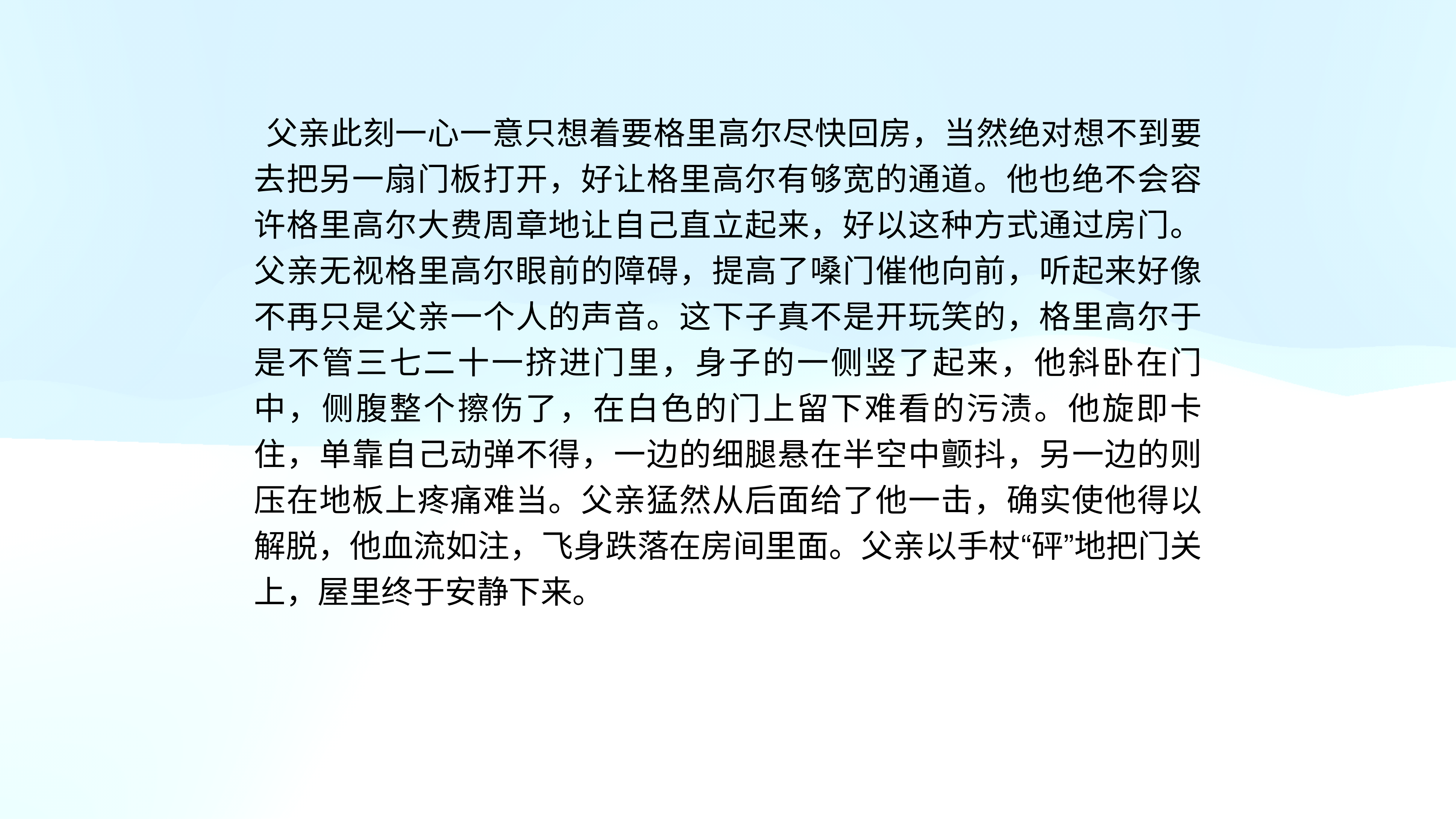

父亲此刻一心一意只想着要格里高尔尽快回房，当然绝对想不到要去把另一扇门板打开，好让格里高尔有够宽的通道。他也绝不会容许格里高尔大费周章地让自己直立起来，好以这种方式通过房门。父亲无视格里高尔眼前的障碍，提高了嗓门催他向前，听起来好像不再只是父亲一个人的声音。这下子真不是开玩笑的，格里高尔于是不管三七二十一挤进门里，身子的一侧竖了起来，他斜卧在门中，侧腹整个擦伤了，在白色的门上留下难看的污渍。他旋即卡住，单靠自己动弹不得，一边的细腿悬在半空中颤抖，另一边的则压在地板上疼痛难当。父亲猛然从后面给了他一击，确实使他得以解脱，他血流如注，飞身跌落在房间里面。父亲以手杖“砰”地把门关上，屋里终于安静下来。